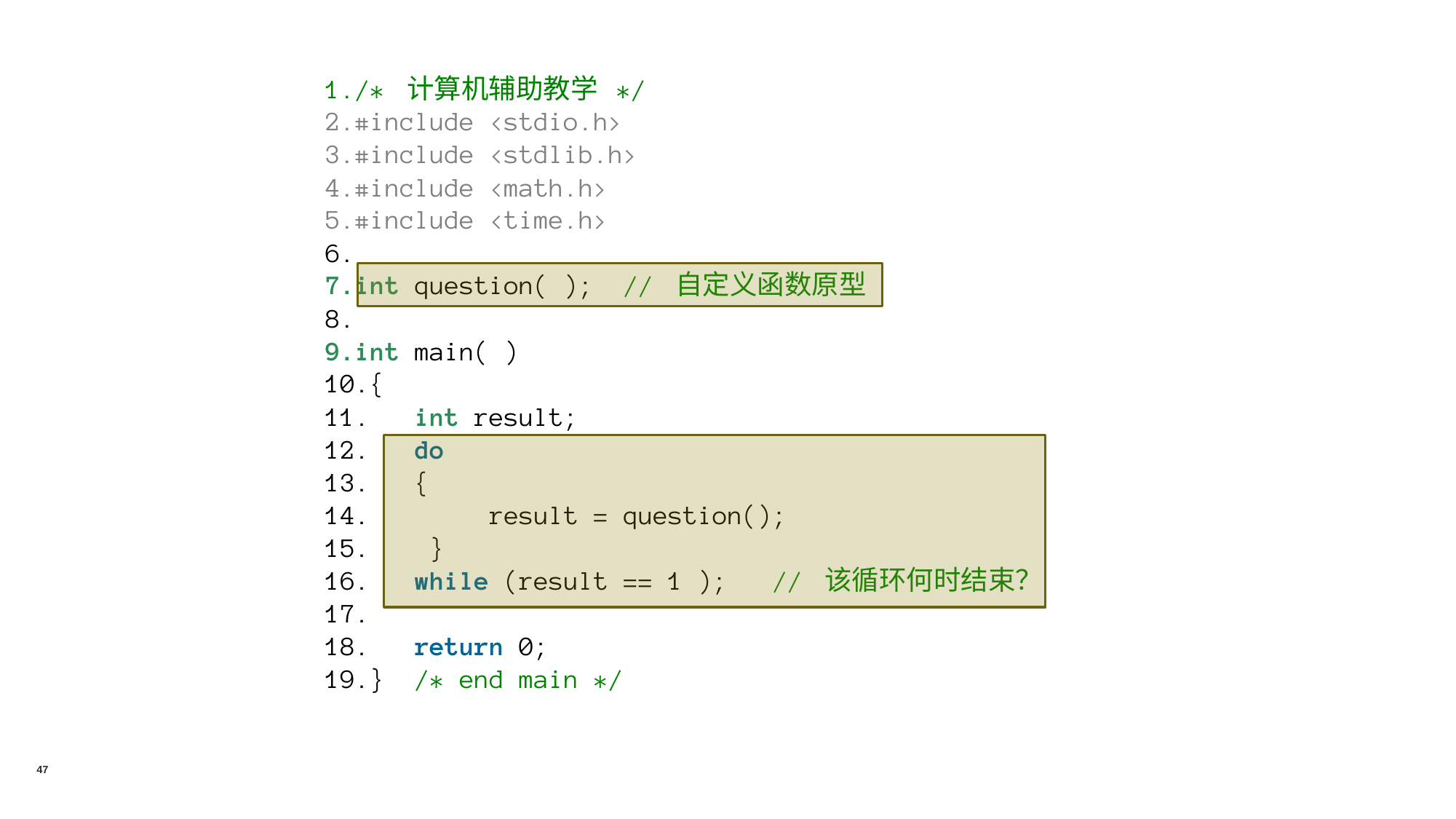

/* 计算机辅助教学  */
#include <stdio.h>
#include <stdlib.h>
#include <math.h>
#include <time.h>

int question( );  // 自定义函数原型

int main( )
{
   int result;
   do
   {
        result = question();
    }
   while (result == 1 );   // 该循环何时结束？

   return 0;
}  /* end main */

47